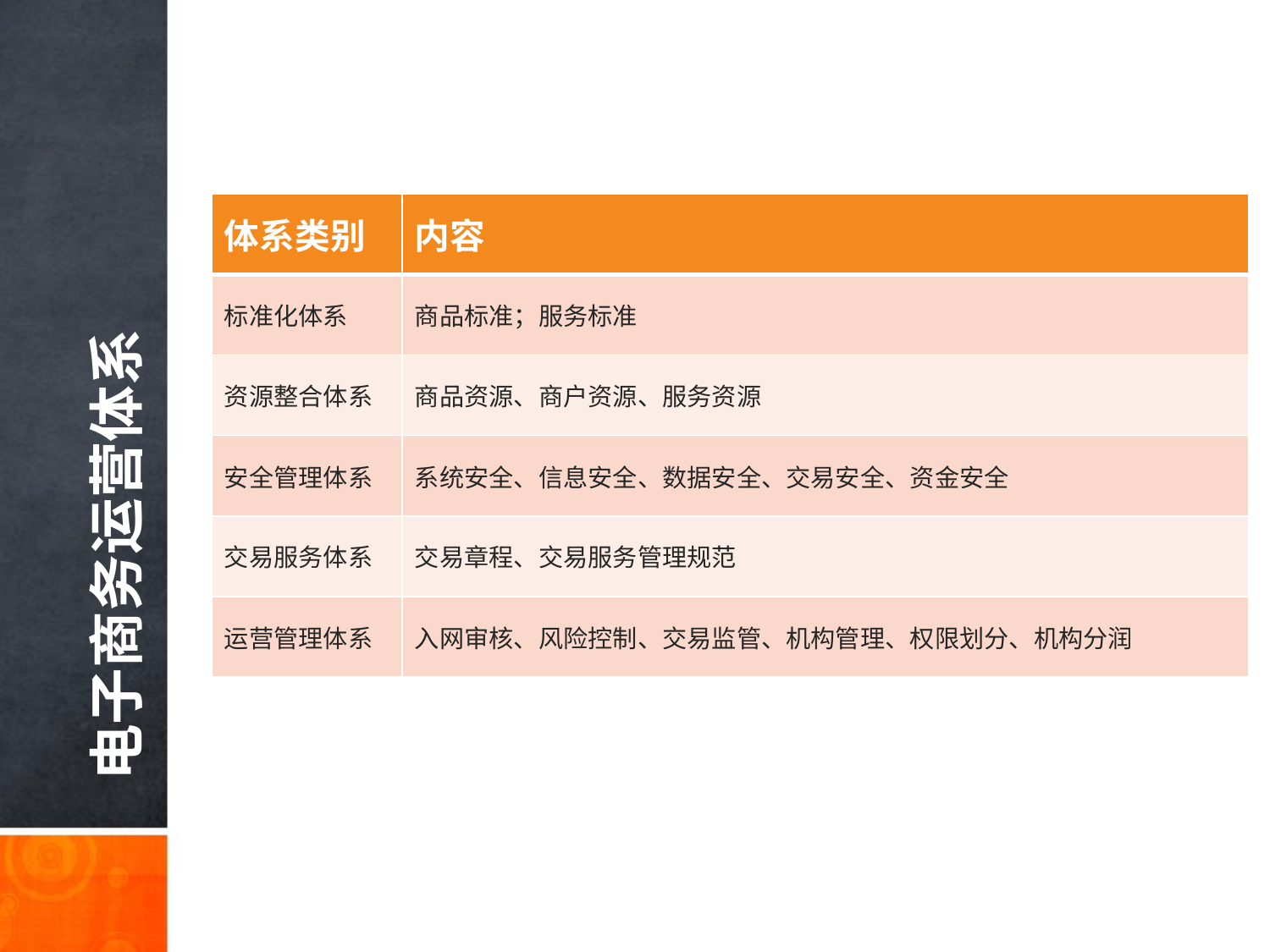

| 体系类别 | 内容 |
| --- | --- |
| 标准化体系 | 商品标准；服务标准 |
| 资源整合体系 | 商品资源、商户资源、服务资源 |
| 安全管理体系 | 系统安全、信息安全、数据安全、交易安全、资金安全 |
| 交易服务体系 | 交易章程、交易服务管理规范 |
| 运营管理体系 | 入网审核、风险控制、交易监管、机构管理、权限划分、机构分润 |
电子商务运营体系